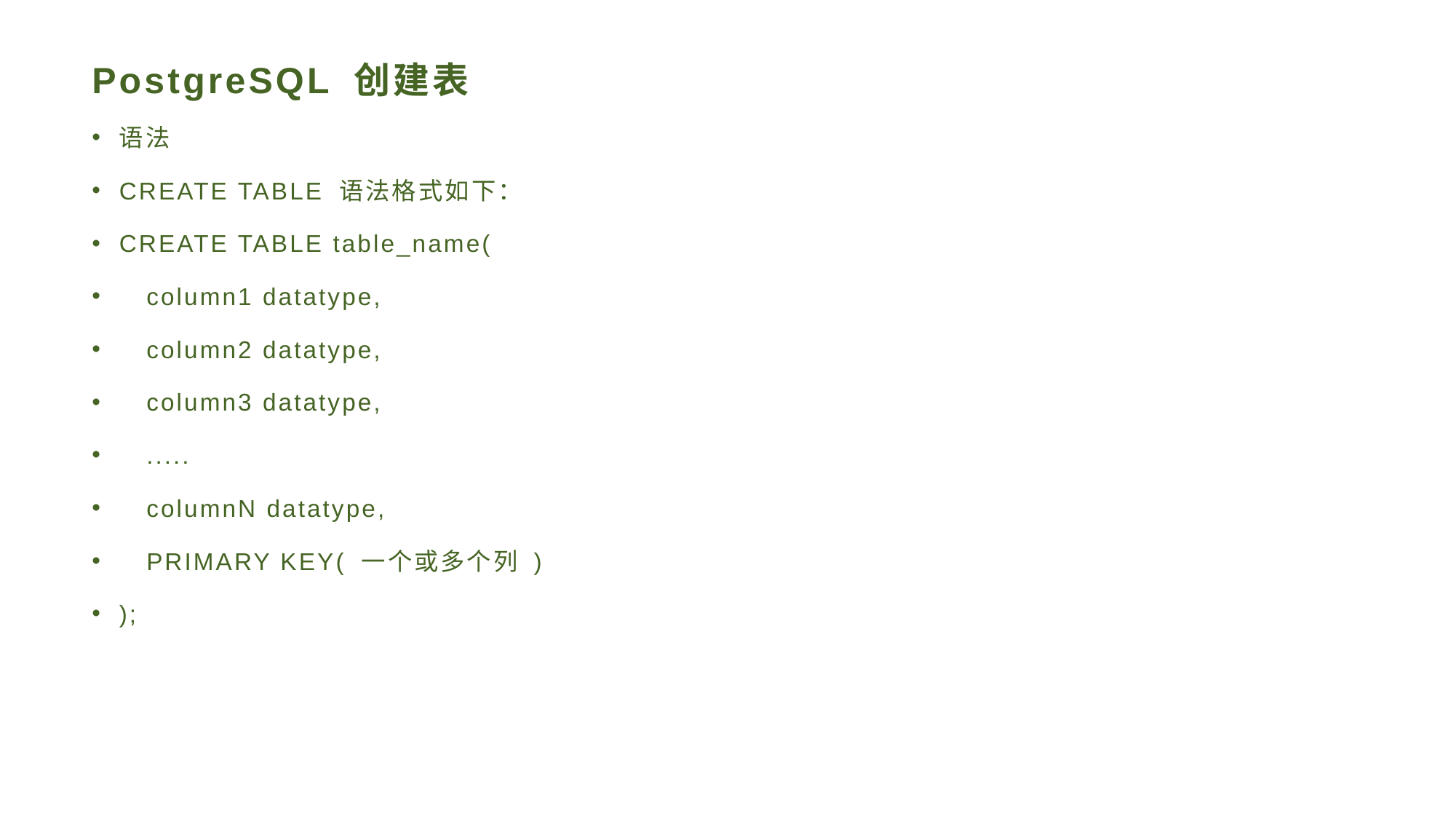

# PostgreSQL 创建表
语法
CREATE TABLE 语法格式如下：
CREATE TABLE table_name(
   column1 datatype,
   column2 datatype,
   column3 datatype,
   .....
   columnN datatype,
   PRIMARY KEY( 一个或多个列 )
);